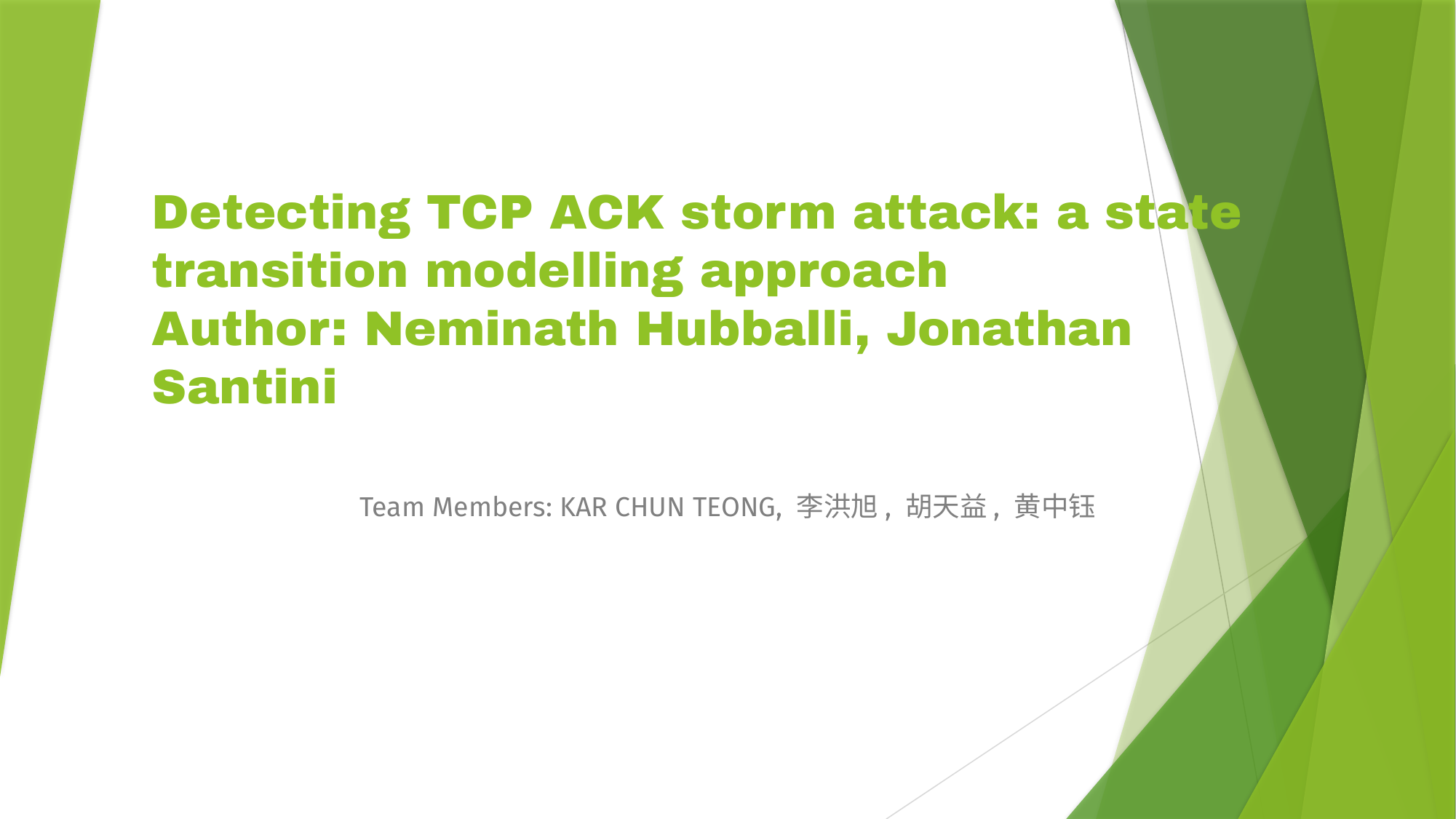

# Detecting TCP ACK storm attack: a state transition modelling approach Author: Neminath Hubballi, Jonathan Santini
Team Members: KAR CHUN TEONG, 李洪旭, 胡天益, 黄中钰